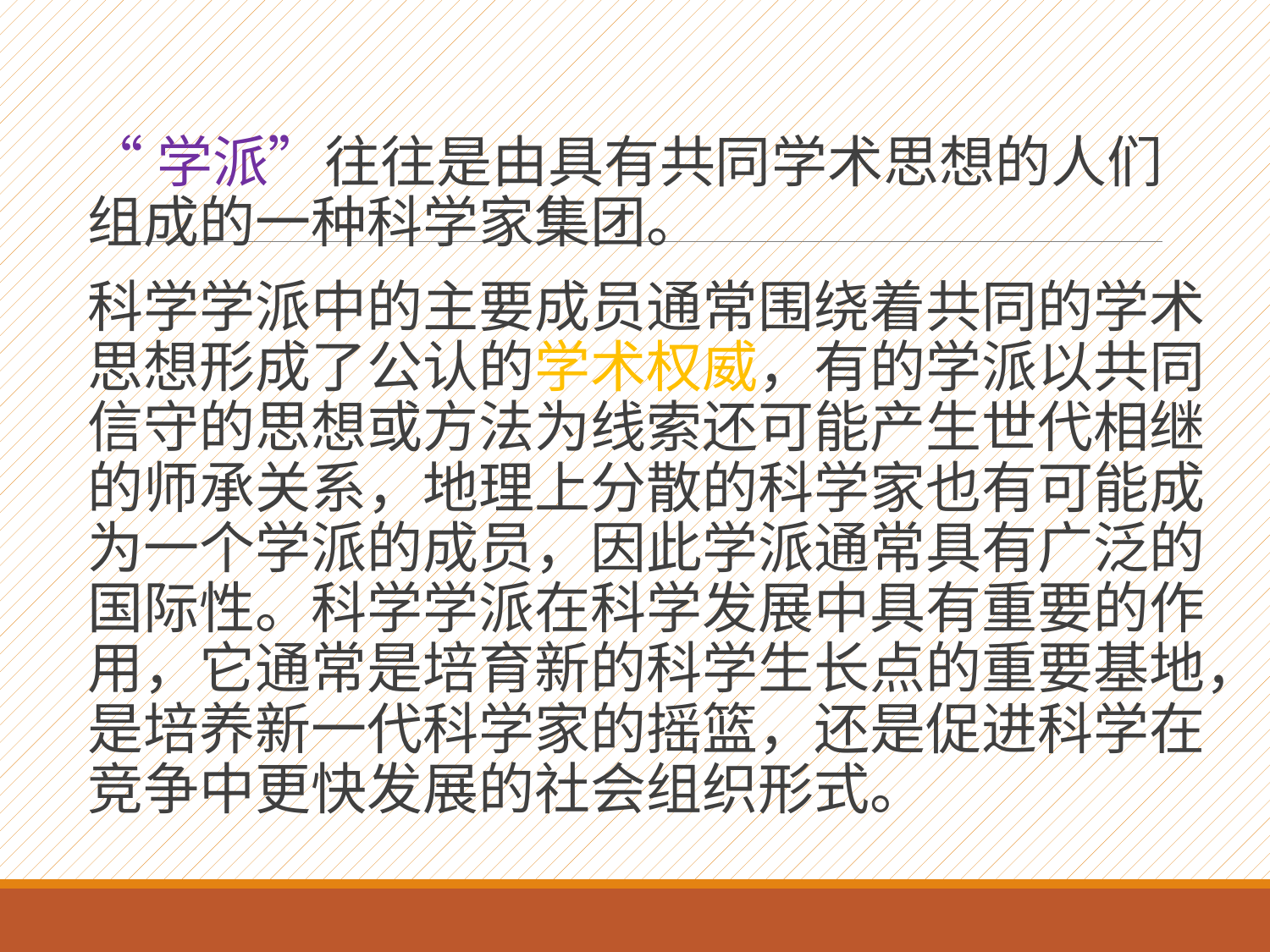

“学派”往往是由具有共同学术思想的人们组成的一种科学家集团。
科学学派中的主要成员通常围绕着共同的学术思想形成了公认的学术权威，有的学派以共同信守的思想或方法为线索还可能产生世代相继的师承关系，地理上分散的科学家也有可能成为一个学派的成员，因此学派通常具有广泛的国际性。科学学派在科学发展中具有重要的作用，它通常是培育新的科学生长点的重要基地，是培养新一代科学家的摇篮，还是促进科学在竞争中更快发展的社会组织形式。